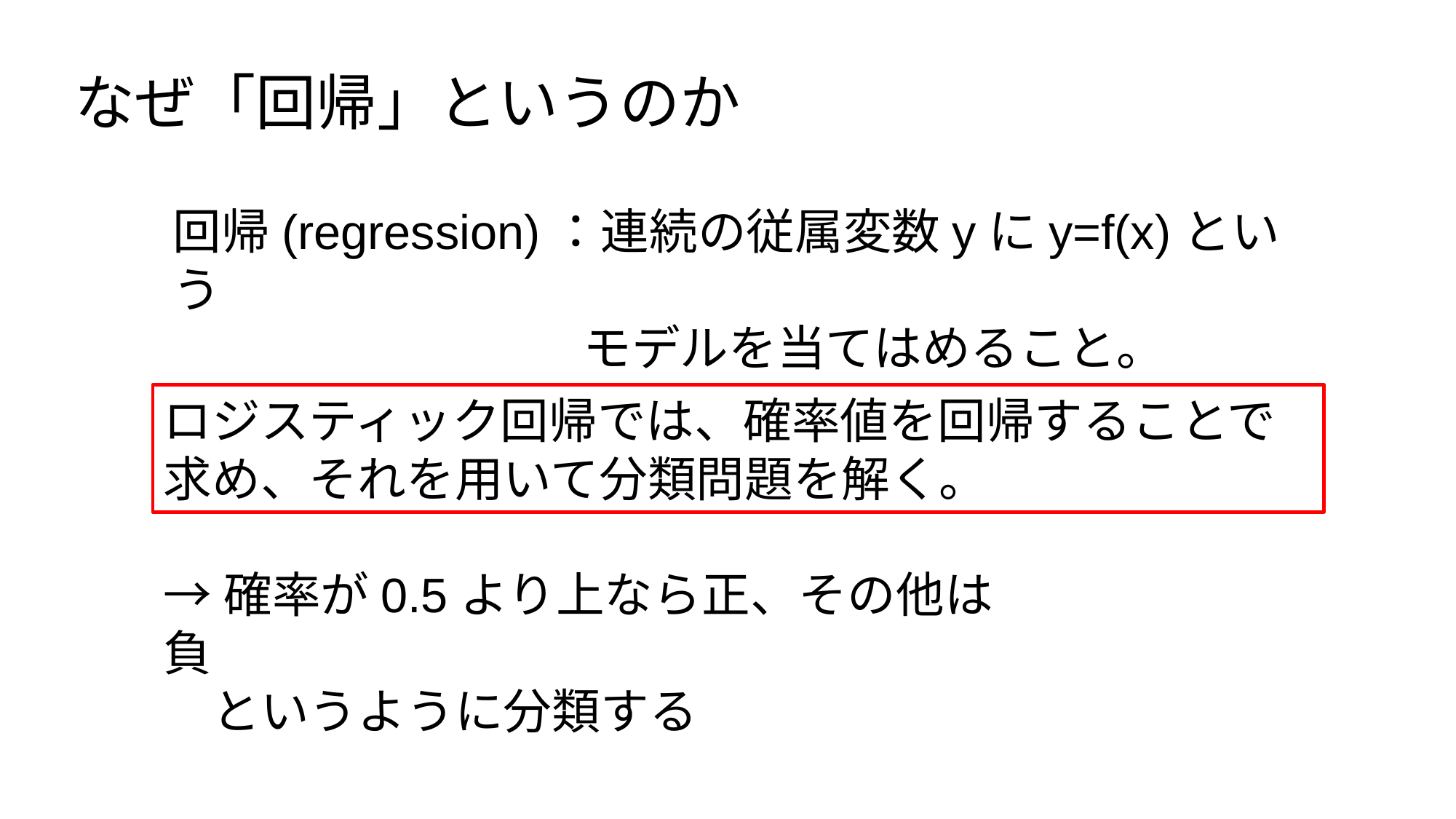

なぜ「回帰」というのか
回帰(regression)：連続の従属変数yにy=f(x)という
　　　　　　　　  モデルを当てはめること。
ロジスティック回帰では、確率値を回帰することで求め、それを用いて分類問題を解く。
→確率が0.5より上なら正、その他は負
　というように分類する